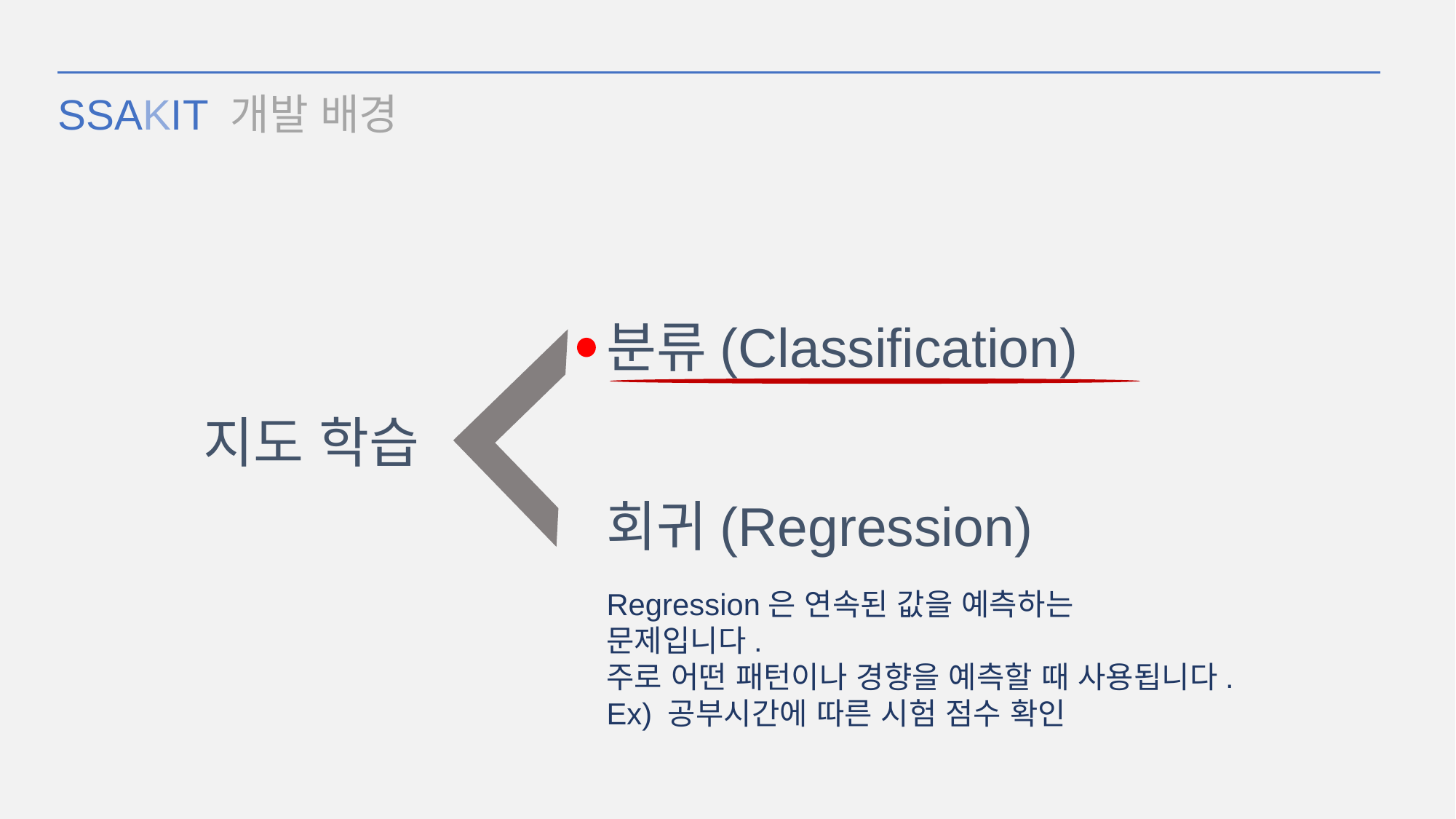

SSAKIT 개발 배경
분류(Classification)

지도 학습
회귀(Regression)
Regression은 연속된 값을 예측하는 문제입니다.
주로 어떤 패턴이나 경향을 예측할 때 사용됩니다.
Ex) 공부시간에 따른 시험 점수 확인